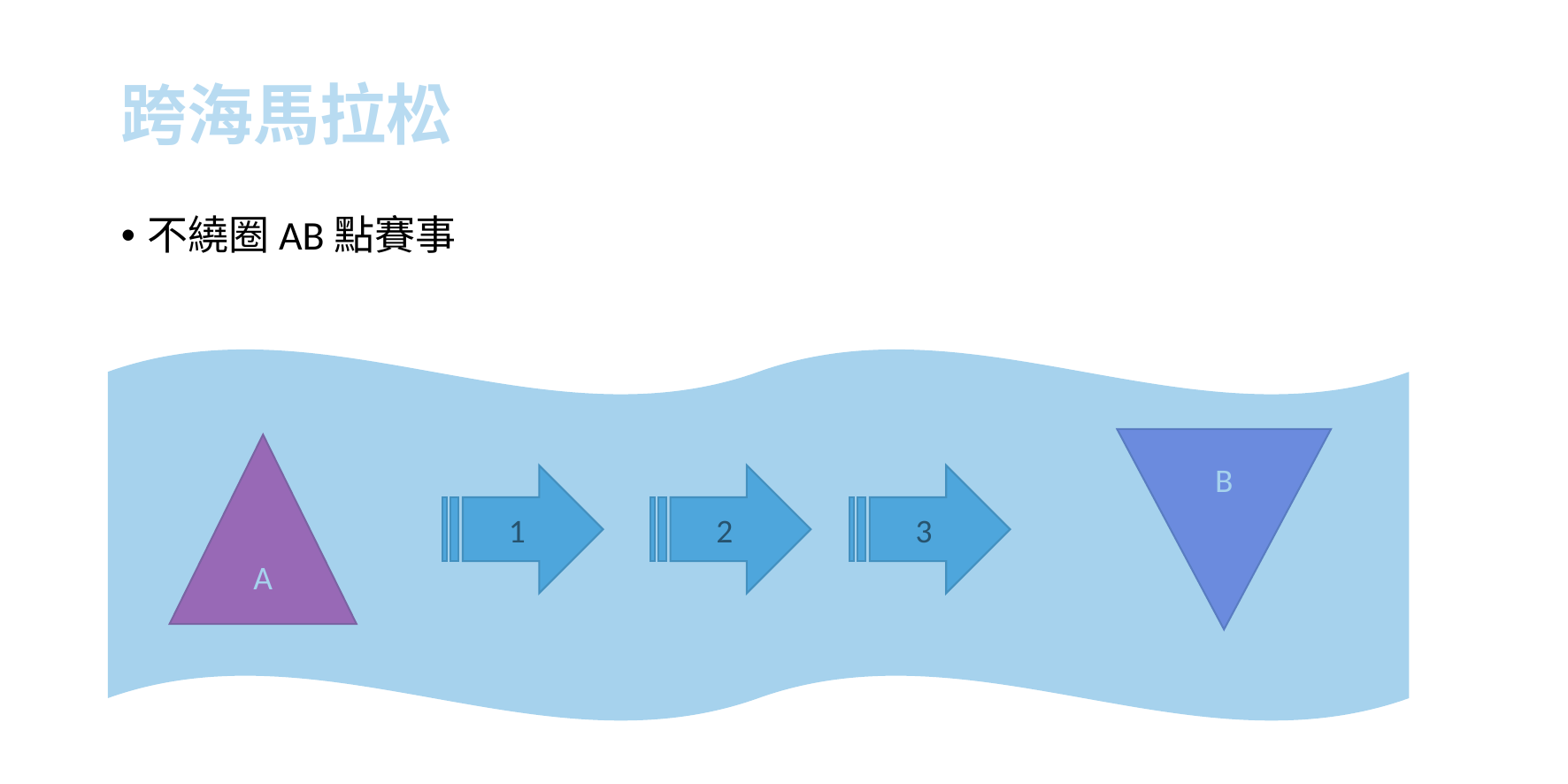

# 跨海馬拉松
不繞圈AB點賽事

B
A
1
2
3